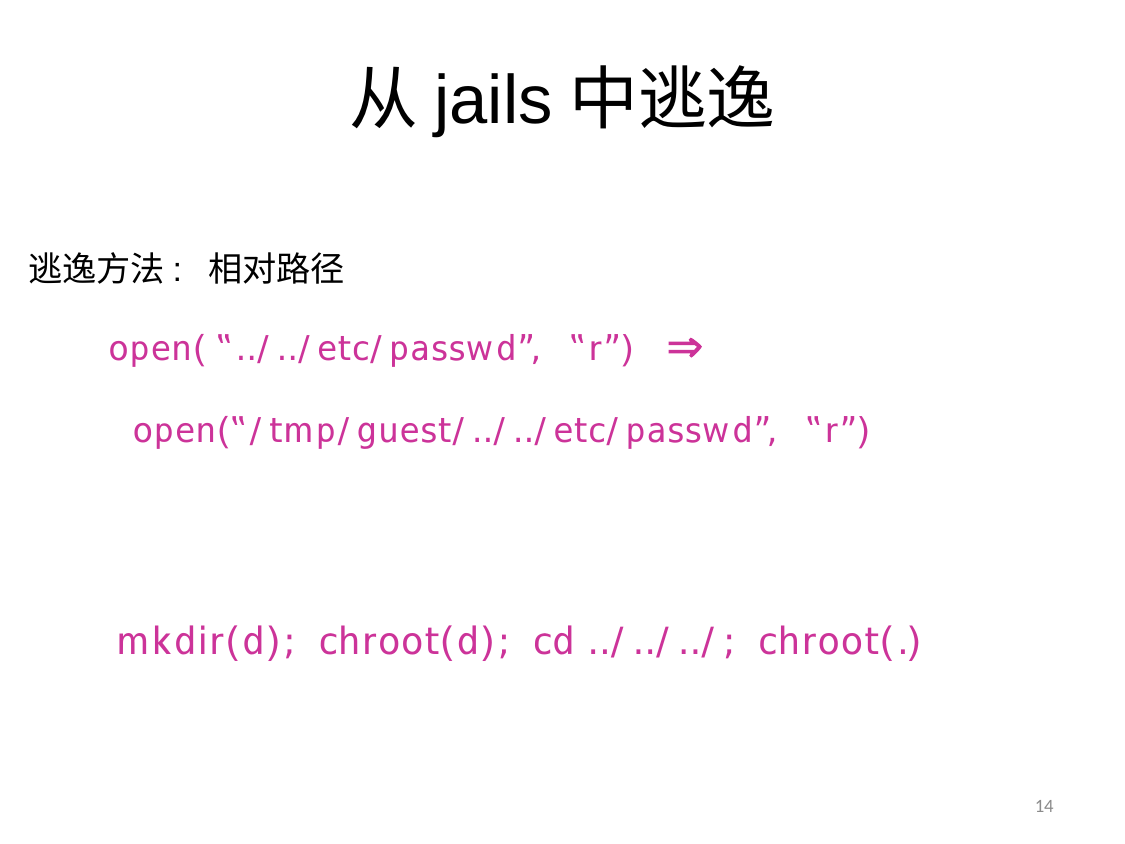

# 从jails中逃逸
逃逸方法:  相对路径
	    open( “../../etc/passwd”,   “r”)   ⇒
	     open(“/tmp/guest/../../etc/passwd”,   “r”)

mkdir(d);  chroot(d);  cd ../../../;  chroot(.)

14